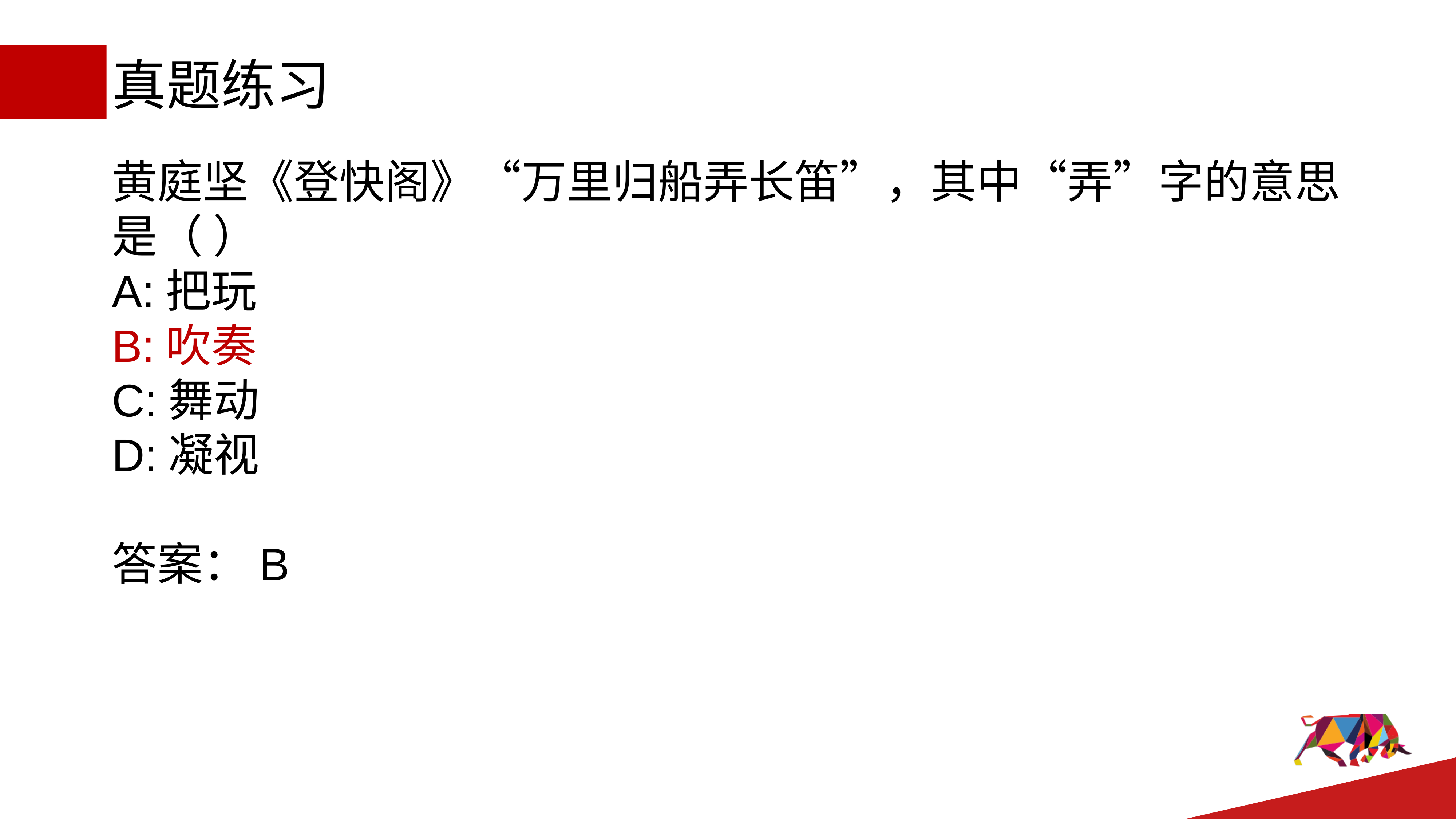

# 真题练习
黄庭坚《登快阁》“万里归船弄长笛”，其中“弄”字的意思是（ ）
A:把玩
B:吹奏
C:舞动
D:凝视

答案：B